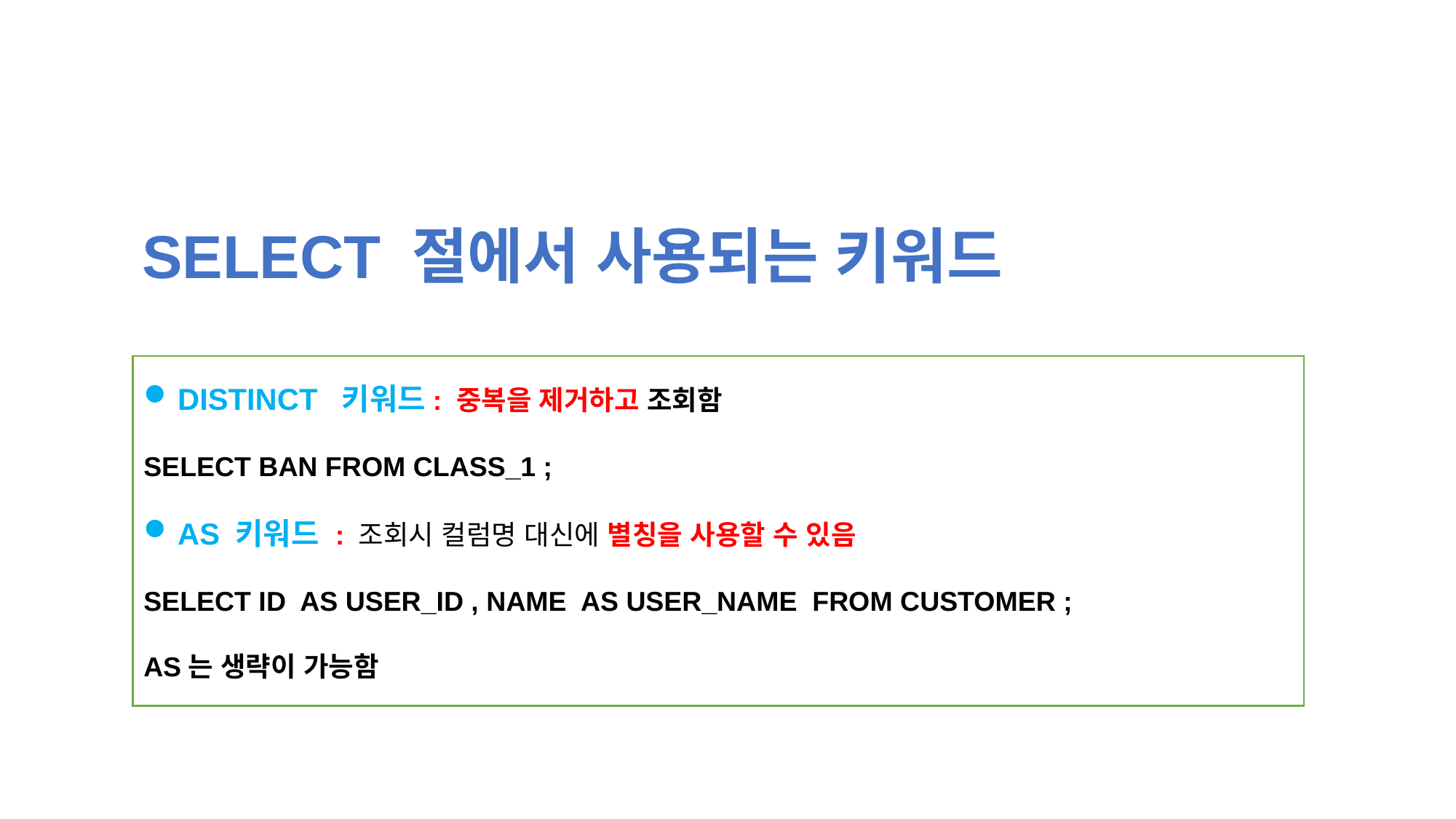

SELECT 절에서 사용되는 키워드
DISTINCT  키워드: 중복을 제거하고 조회함

SELECT BAN FROM CLASS_1 ;

AS 키워드 : 조회시 컬럼명 대신에 별칭을 사용할 수 있음

SELECT ID  AS USER_ID , NAME  AS USER_NAME  FROM CUSTOMER ;

AS는 생략이 가능함